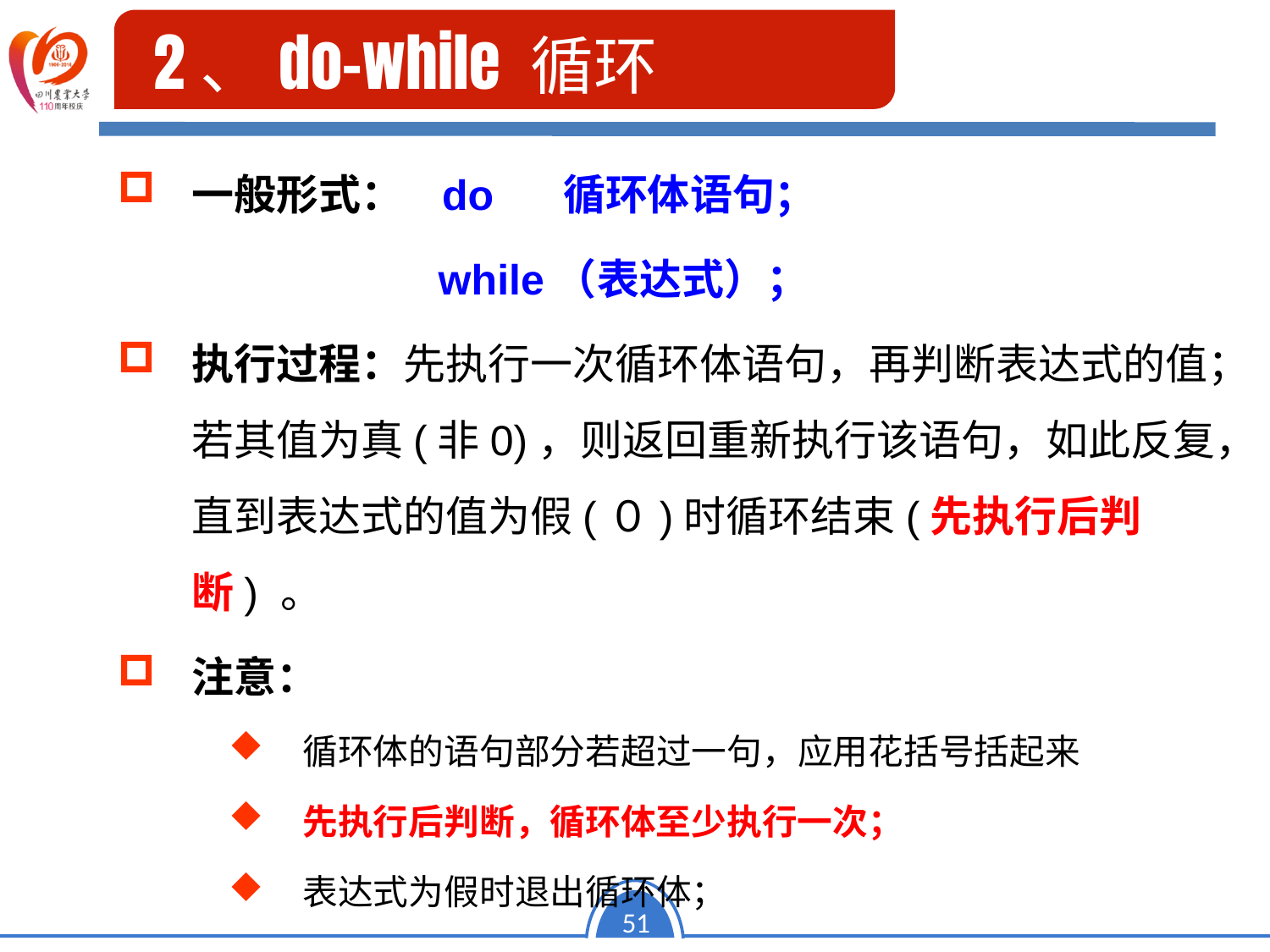

2、do-while 循环
一般形式：   do     循环体语句；
           while（表达式）；
执行过程：先执行一次循环体语句，再判断表达式的值；若其值为真(非0)，则返回重新执行该语句，如此反复，直到表达式的值为假(０)时循环结束(先执行后判断) 。
注意：
循环体的语句部分若超过一句，应用花括号括起来
先执行后判断，循环体至少执行一次；
表达式为假时退出循环体；